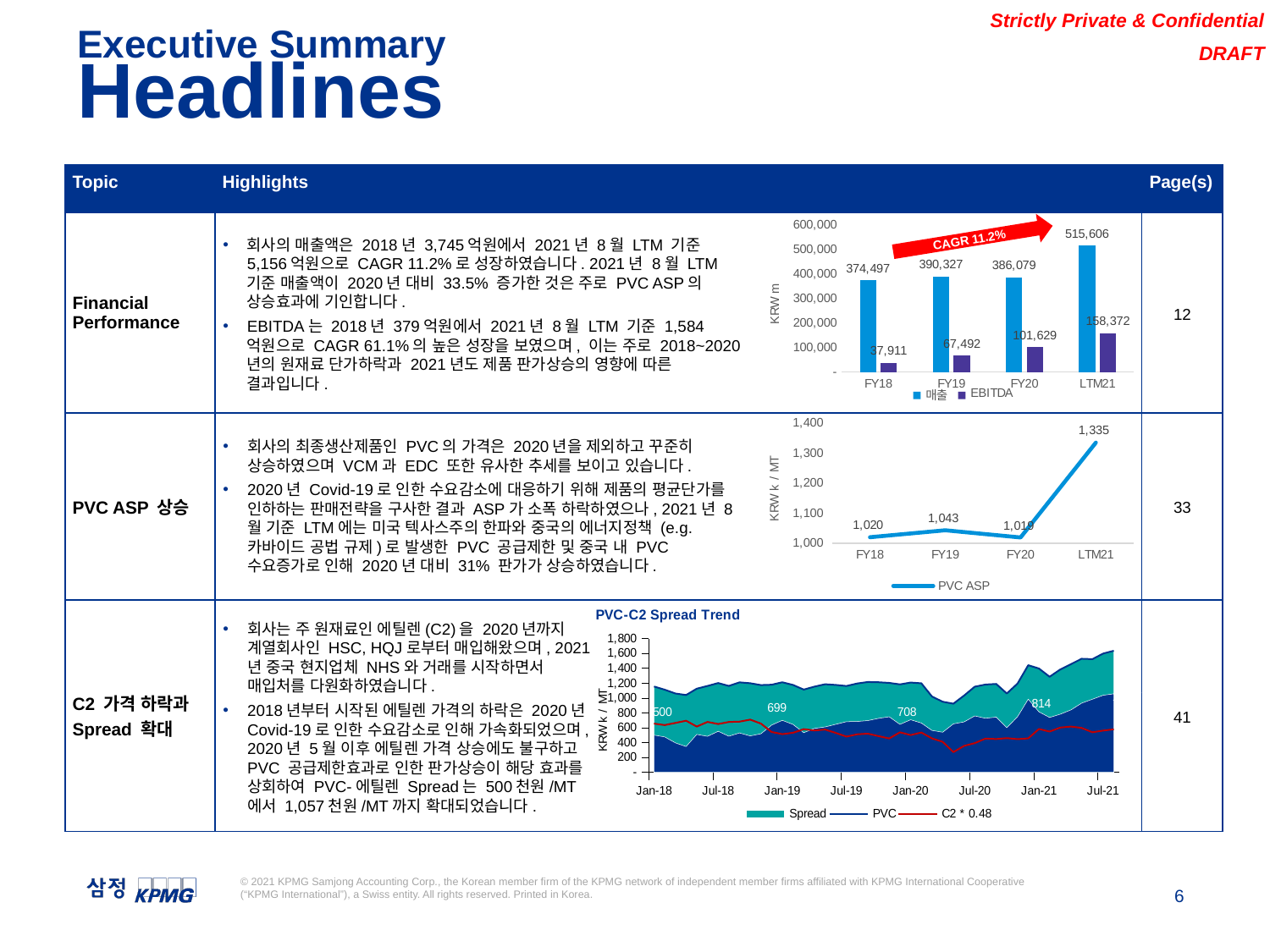

Executive Summary
Headlines
| Topic | Highlights | Page(s) |
| --- | --- | --- |
| Financial Performance |  | 12 |
| PVC ASP 상승 |  | 33 |
| C2 가격 하락과 Spread 확대 |  | 41 |
회사의 매출액은 2018년 3,745억원에서 2021년 8월 LTM 기준 5,156억원으로 CAGR 11.2%로 성장하였습니다. 2021년 8월 LTM 기준 매출액이 2020년 대비 33.5% 증가한 것은 주로 PVC ASP의 상승효과에 기인합니다.
EBITDA는 2018년 379억원에서 2021년 8월 LTM 기준 1,584억원으로 CAGR 61.1%의 높은 성장을 보였으며, 이는 주로 2018~2020년의 원재료 단가하락과 2021년도 제품 판가상승의 영향에 따른 결과입니다.

### Chart

| Category | 매출 | EBITDA |
|---|---|---|
| FY18 | 374496.88076968543 | 37910.69168885009 |
| FY19 | 390326.9061845019 | 67492.29876254436 |
| FY20 | 386078.5056276954 | 101628.86001844084 |
| LTM21 | 515606.10873315047 | 158371.8749322241 |
CAGR 11.2%

### Chart

| Category | PVC ASP |
|---|---|
| FY18 | 1019.688 |
| FY19 | 1042.764 |
| FY20 | 1018.891 |
| LTM21 | 1334.904 |
회사의 최종생산제품인 PVC의 가격은 2020년을 제외하고 꾸준히 상승하였으며 VCM과 EDC 또한 유사한 추세를 보이고 있습니다.
2020년 Covid-19로 인한 수요감소에 대응하기 위해 제품의 평균단가를 인하하는 판매전략을 구사한 결과 ASP가 소폭 하락하였으나, 2021년 8월 기준 LTM에는 미국 텍사스주의 한파와 중국의 에너지정책 (e.g. 카바이드 공법 규제)로 발생한 PVC 공급제한 및 중국 내 PVC 수요증가로 인해 2020년 대비 31% 판가가 상승하였습니다.

### Chart: PVC-C2 Spread Trend

| Category | Spread | Spread | C2 * 0.48 | Spread | PVC | C2 * 0.48 |
|---|---|---|---|---|---|---|
| 43101 | 500323.0373334431 | 1155152.5530006604 | 654829.5156672172 | 500323.0373334431 | 1155152.5530006604 | 654829.5156672172 |
| 43132 | 476324.77517315914 | 1111958.8525797627 | 635634.0774066036 | 476324.77517315914 | 1111958.8525797627 | 635634.0774066036 |
| 43160 | 396498.51708470425 | 1061167.3435389672 | 664668.826454263 | 396498.51708470425 | 1061167.3435389672 | 664668.826454263 |
| 43191 | 346274.48818320525 | 1040237.1835316138 | 693962.6953484085 | 346274.48818320525 | 1040237.1835316138 | 693962.6953484085 |
| 43221 | 510072.96212212165 | 1125204.5707171701 | 615131.6085950484 | 510072.96212212165 | 1125204.5707171701 | 615131.6085950484 |
| 43252 | 484285.834593388 | 1162459.278005345 | 678173.443411957 | 484285.834593388 | 1162459.278005345 | 678173.443411957 |
| 43282 | 551952.7911158918 | 1201307.95979833 | 649355.1686824383 | 551952.7911158918 | 1201307.95979833 | 649355.1686824383 |
| 43313 | 485384.38794860255 | 1162433.425113858 | 677049.0371652554 | 485384.38794860255 | 1162433.425113858 | 677049.0371652554 |
| 43344 | 529147.9942970125 | 1210961.5403826162 | 681813.5460856038 | 529147.9942970125 | 1210961.5403826162 | 681813.5460856038 |
| 43374 | 489702.9829258348 | 1198676.8640603968 | 708973.8811345621 | 489702.9829258348 | 1198676.8640603968 | 708973.8811345621 |
| 43405 | 518844.11703801464 | 1174118.1071004518 | 655273.9900624371 | 518844.11703801464 | 1174118.1071004518 | 655273.9900624371 |
| 43435 | 635432.8255293963 | 1178342.8893393974 | 542910.0638100012 | 635432.8255293963 | 1178342.8893393974 | 542910.0638100012 |
| 43466 | 699251.6347225237 | 1212342.5462283173 | 513090.91150579357 | 699251.6347225237 | 1212342.5462283173 | 513090.91150579357 |
| 43497 | 643960.649210331 | 1175644.4841092401 | 531683.8348989092 | 643960.649210331 | 1175644.4841092401 | 531683.8348989092 |
| 43525 | 533064.5898915124 | 1113384.2025915373 | 580319.6127000249 | 533064.5898915124 | 1113384.2025915373 | 580319.6127000249 |
| 43556 | 590525.8054666291 | 1153231.663111202 | 562705.857644573 | 590525.8054666291 | 1153231.663111202 | 562705.857644573 |
| 43586 | 610646.2107425862 | 1185523.3941569729 | 574877.1834143868 | 610646.2107425862 | 1185523.3941569729 | 574877.1834143868 |
| 43617 | 645571.533373251 | 1175743.3167356246 | 530171.7833623735 | 645571.533373251 | 1175743.3167356246 | 530171.7833623735 |
| 43647 | 681421.4511979149 | 1161760.562119211 | 480339.1109212962 | 681421.4511979149 | 1161760.562119211 | 480339.1109212962 |
| 43678 | 683848.4867206526 | 1195134.3725793406 | 511285.885858688 | 683848.4867206526 | 1195134.3725793406 | 511285.885858688 |
| 43709 | 695797.4814909595 | 1215634.1618481297 | 519836.6803571703 | 695797.4814909595 | 1215634.1618481297 | 519836.6803571703 |
| 43739 | 725643.7404897093 | 1212386.745237611 | 486743.00474790175 | 725643.7404897093 | 1212386.745237611 | 486743.00474790175 |
| 43770 | 747735.6930164399 | 1203412.5238592038 | 455676.83084276377 | 747735.6930164399 | 1203412.5238592038 | 455676.83084276377 |
| 43800 | 644756.8218884533 | 1183020.3098760385 | 538263.4879875852 | 644756.8218884533 | 1183020.3098760385 | 538263.4879875852 |
| 43831 | 707540.3591030567 | 1208348.7036739844 | 500808.3445709277 | 707540.3591030567 | 1208348.7036739844 | 500808.3445709277 |
| 43862 | 662738.9995801983 | 1198430.3387384298 | 535691.3391582315 | 662738.9995801983 | 1198430.3387384298 | 535691.3391582315 |
| 43891 | 563437.1082760567 | 1019726.9977679871 | 456289.8894919304 | 563437.1082760567 | 1019726.9977679871 | 456289.8894919304 |
| 43922 | 539346.5543233475 | 949995.3075886724 | 410648.75326532486 | 539346.5543233475 | 949995.3075886724 | 410648.75326532486 |
| 43952 | 651515.3877807735 | 923616.1265119864 | 272100.738731213 | 651515.3877807735 | 923616.1265119864 | 272100.738731213 |
| 43983 | 677522.4321980143 | 1032567.4469166454 | 355045.014718631 | 677522.4321980143 | 1032567.4469166454 | 355045.014718631 |
| 44013 | 759328.9651590581 | 1152445.3162616128 | 393116.35110255465 | 759328.9651590581 | 1152445.3162616128 | 393116.35110255465 |
| 44044 | 727248.4990473317 | 1181274.6701254025 | 454026.17107807077 | 727248.4990473317 | 1181274.6701254025 | 454026.17107807077 |
| 44075 | 742104.8421683701 | 1189241.612421387 | 447136.7702530171 | 742104.8421683701 | 1189241.612421387 | 447136.7702530171 |
| 44105 | 600597.1660130547 | 1060663.7809930432 | 460066.61497998866 | 600597.1660130547 | 1060663.7809930432 | 460066.61497998866 |
| 44136 | 748960.6591127572 | 1194892.2319289504 | 445931.5728161931 | 748960.6591127572 | 1194892.2319289504 | 445931.5728161931 |
| 44166 | 984551.0807978163 | 1441183.717337058 | 456632.6365392416 | 984551.0807978163 | 1441183.717337058 | 456632.6365392416 |
| 44197 | 814461.9053064107 | 1397363.538716055 | 582901.6334096442 | 814461.9053064107 | 1397363.538716055 | 582901.6334096442 |
| 44228 | 737994.1048432613 | 1285827.4333585892 | 547833.3285153279 | 737994.1048432613 | 1285827.4333585892 | 547833.3285153279 |
| 44256 | 782607.339424461 | 1384424.6972887525 | 601817.3578642915 | 782607.339424461 | 1384424.6972887525 | 601817.3578642915 |
| 44287 | 840455.4584243833 | 1455999.4624089547 | 615544.0039845714 | 840455.4584243833 | 1455999.4624089547 | 615544.0039845714 |
| 44317 | 930935.4504073196 | 1528379.2644486497 | 597443.8140413301 | 930935.4504073196 | 1528379.2644486497 | 597443.8140413301 |
| 44348 | 983657.3217740278 | 1522575.0570800118 | 538917.735305984 | 983657.3217740278 | 1522575.0570800118 | 538917.735305984 |
| 44378 | 1036805.2463335332 | 1598220.150299431 | 561414.903965898 | 1036805.2463335332 | 1598220.150299431 | 561414.903965898 |
| 44409 | 1057227.5425534598 | 1635811.9879667733 | 578584.4454133135 | 1057227.5425534598 | 1635811.9879667733 | 578584.4454133135 |
회사는 주 원재료인 에틸렌(C2)을 2020년까지 계열회사인 HSC, HQJ로부터 매입해왔으며, 2021년 중국 현지업체 NHS와 거래를 시작하면서 매입처를 다원화하였습니다.
2018년부터 시작된 에틸렌 가격의 하락은 2020년 Covid-19로 인한 수요감소로 인해 가속화되었으며, 2020년 5월 이후 에틸렌 가격 상승에도 불구하고 PVC 공급제한효과로 인한 판가상승이 해당 효과를 상회하여 PVC-에틸렌 Spread는 500천원/MT에서 1,057천원/MT까지 확대되었습니다.